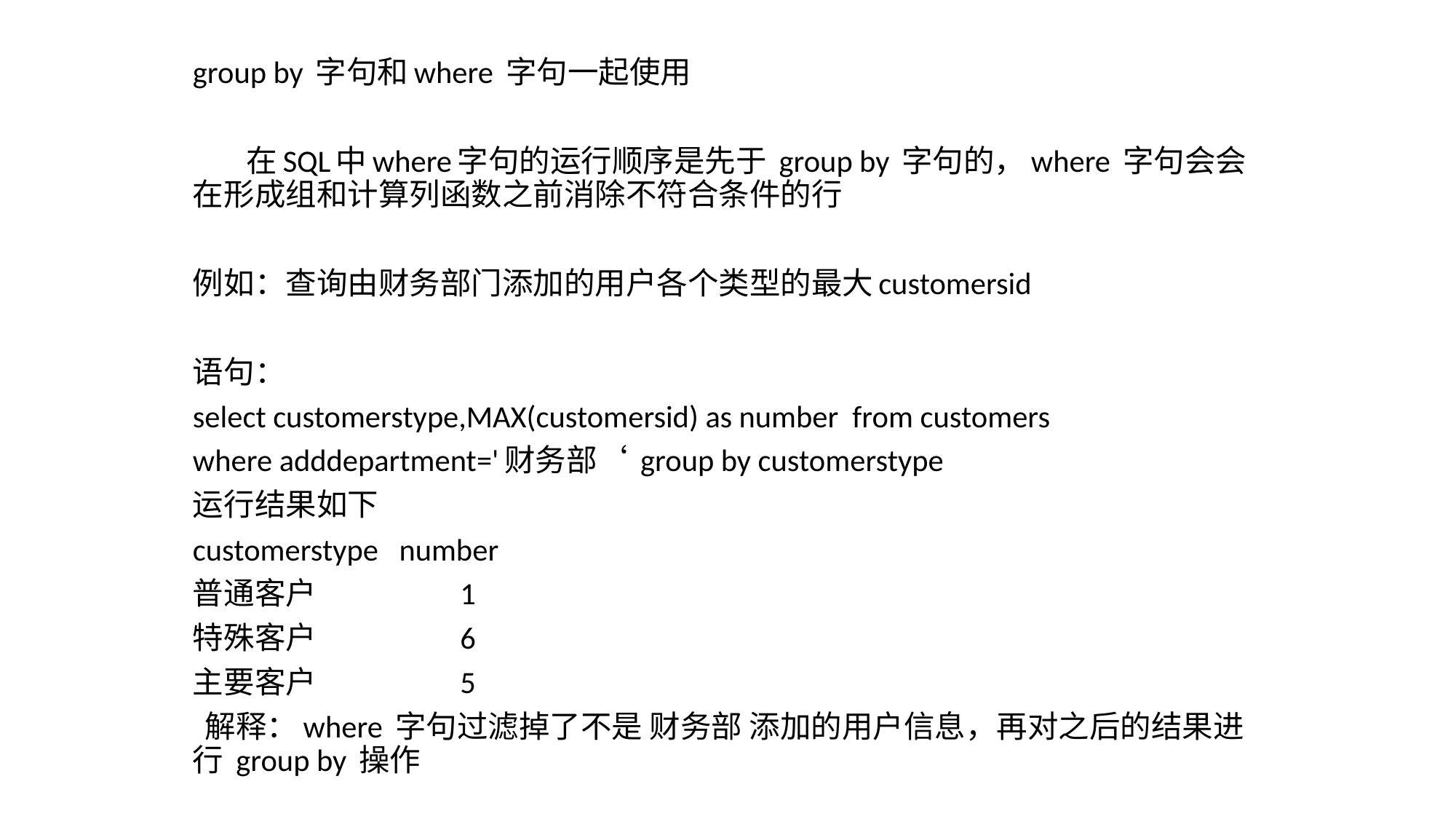

group by 字句和where 字句一起使用

       在SQL中where字句的运行顺序是先于 group by 字句的，where 字句会会在形成组和计算列函数之前消除不符合条件的行

例如：查询由财务部门添加的用户各个类型的最大customersid

语句：
select customerstype,MAX(customersid) as number  from customers
where adddepartment='财务部‘ group by customerstype
运行结果如下
customerstype   number
普通客户                    1
特殊客户                    6
主要客户                    5
 解释：where 字句过滤掉了不是 财务部 添加的用户信息，再对之后的结果进行 group by 操作